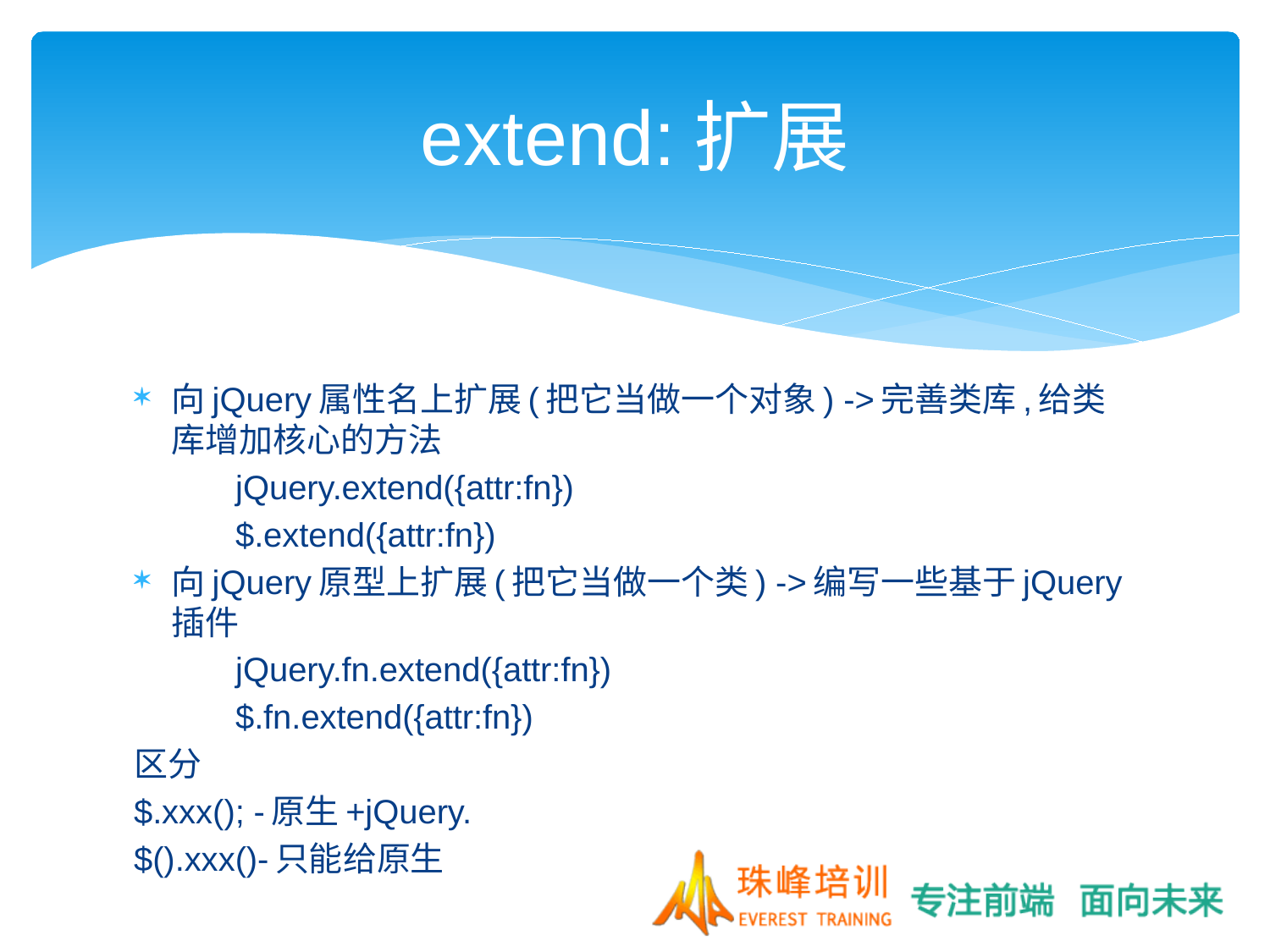

# extend:扩展
向jQuery属性名上扩展(把它当做一个对象) ->完善类库,给类库增加核心的方法
	jQuery.extend({attr:fn})
	$.extend({attr:fn})
向jQuery原型上扩展(把它当做一个类) ->编写一些基于jQuery插件
	jQuery.fn.extend({attr:fn})
	$.fn.extend({attr:fn})
区分
$.xxx(); -原生+jQuery.
$().xxx()-只能给原生